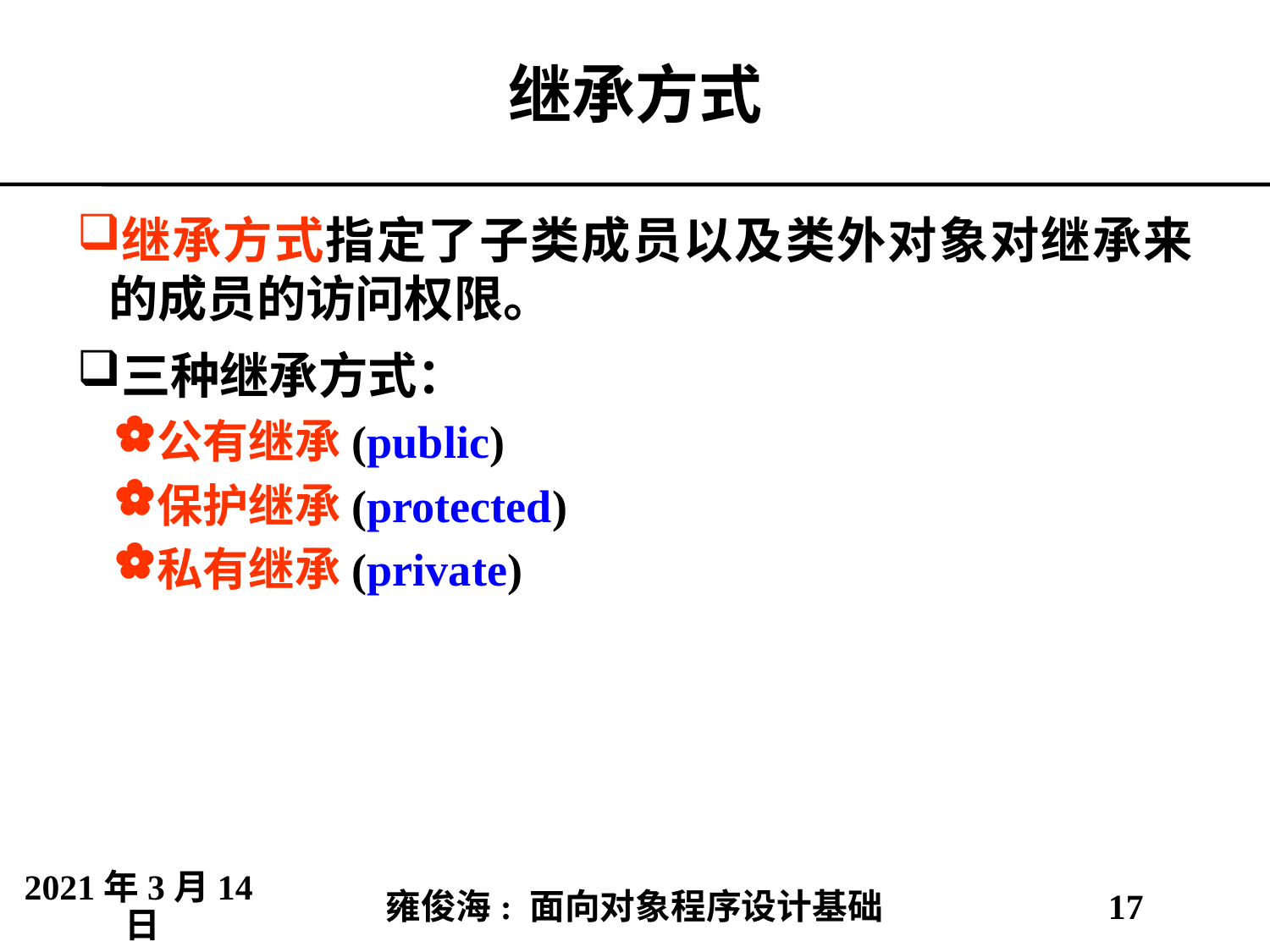

# 继承方式

继承方式指定了子类成员以及类外对象对继承来的成员的访问权限。
三种继承方式：
公有继承(public)
保护继承(protected)
私有继承(private)
2021年3月14日
雍俊海: 面向对象程序设计基础
17